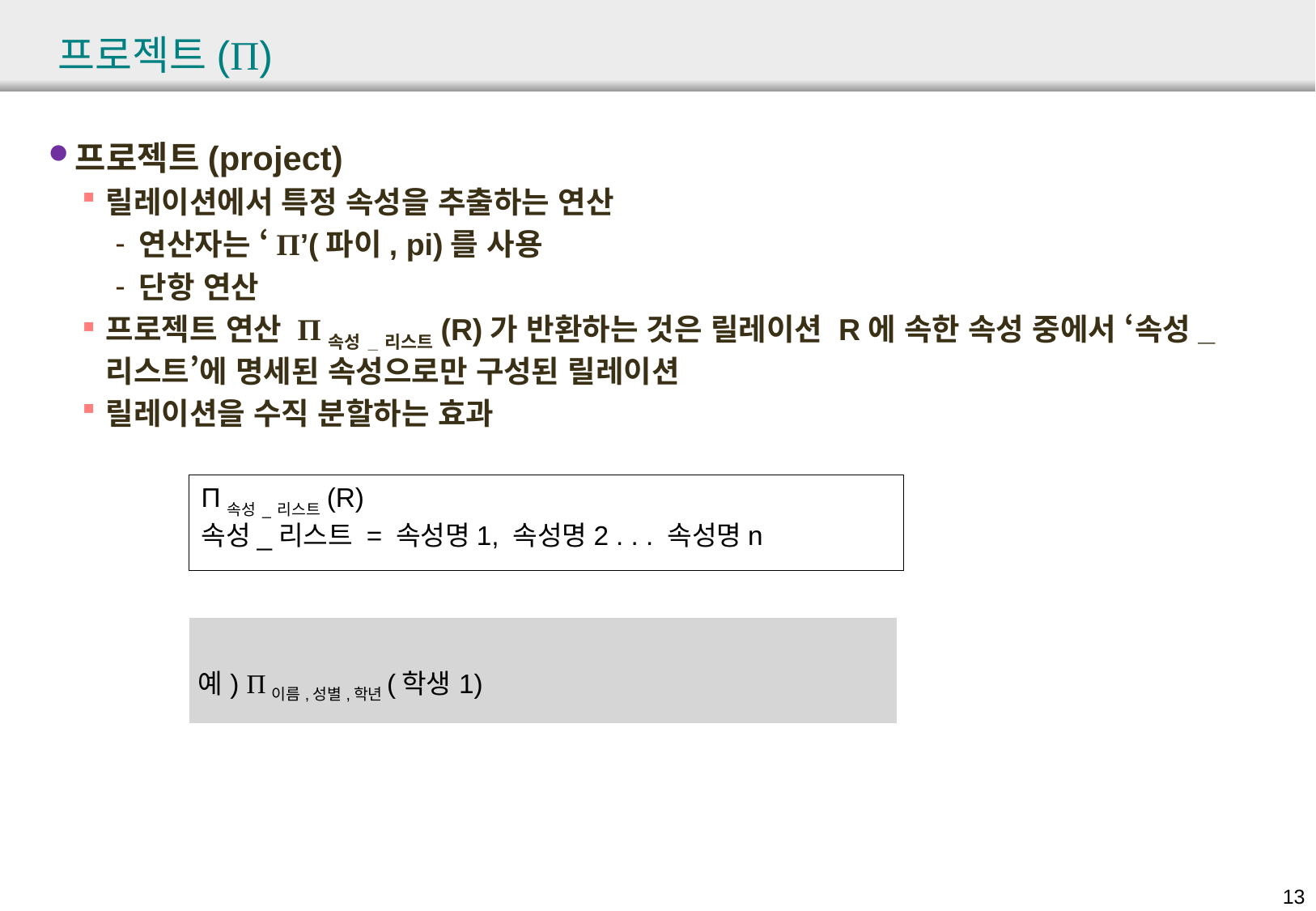

# 프로젝트(Π)
프로젝트(project)
릴레이션에서 특정 속성을 추출하는 연산
연산자는 ‘Π’(파이, pi)를 사용
단항 연산
프로젝트 연산 Π속성_리스트(R)가 반환하는 것은 릴레이션 R에 속한 속성 중에서 ‘속성_리스트’에 명세된 속성으로만 구성된 릴레이션
릴레이션을 수직 분할하는 효과

Π속성_리스트(R)
속성_리스트 = 속성명1, 속성명2 . . . 속성명n
| 예) Π이름,성별,학년(학생1) |
| --- |